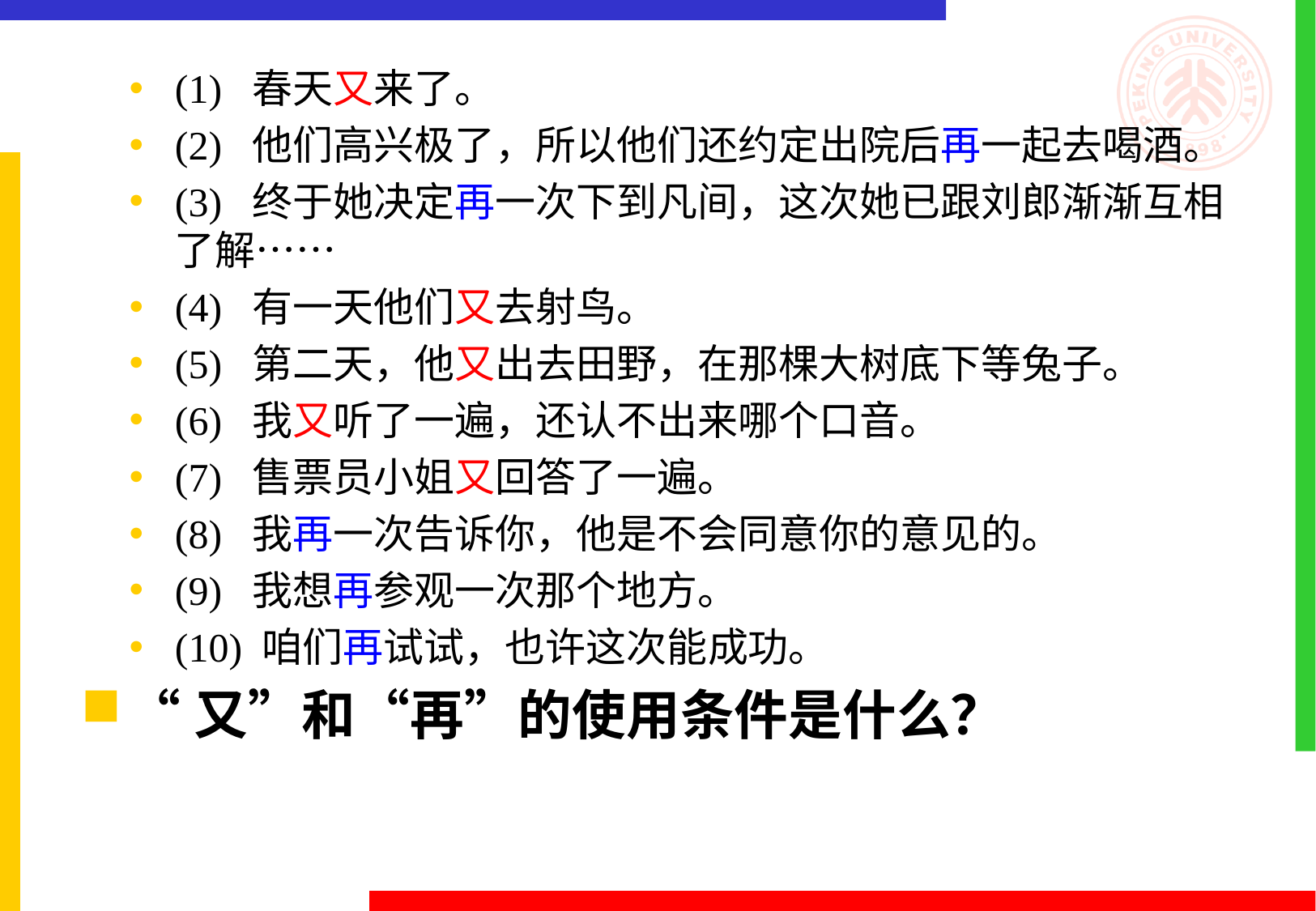

(1)  春天又来了。
(2)  他们高兴极了，所以他们还约定出院后再一起去喝酒。
(3)  终于她决定再一次下到凡间，这次她已跟刘郎渐渐互相了解……
(4)  有一天他们又去射鸟。
(5)  第二天，他又出去田野，在那棵大树底下等兔子。
(6)  我又听了一遍，还认不出来哪个口音。
(7)  售票员小姐又回答了一遍。
(8)  我再一次告诉你，他是不会同意你的意见的。
(9)  我想再参观一次那个地方。
(10) 咱们再试试，也许这次能成功。
“又”和“再”的使用条件是什么？